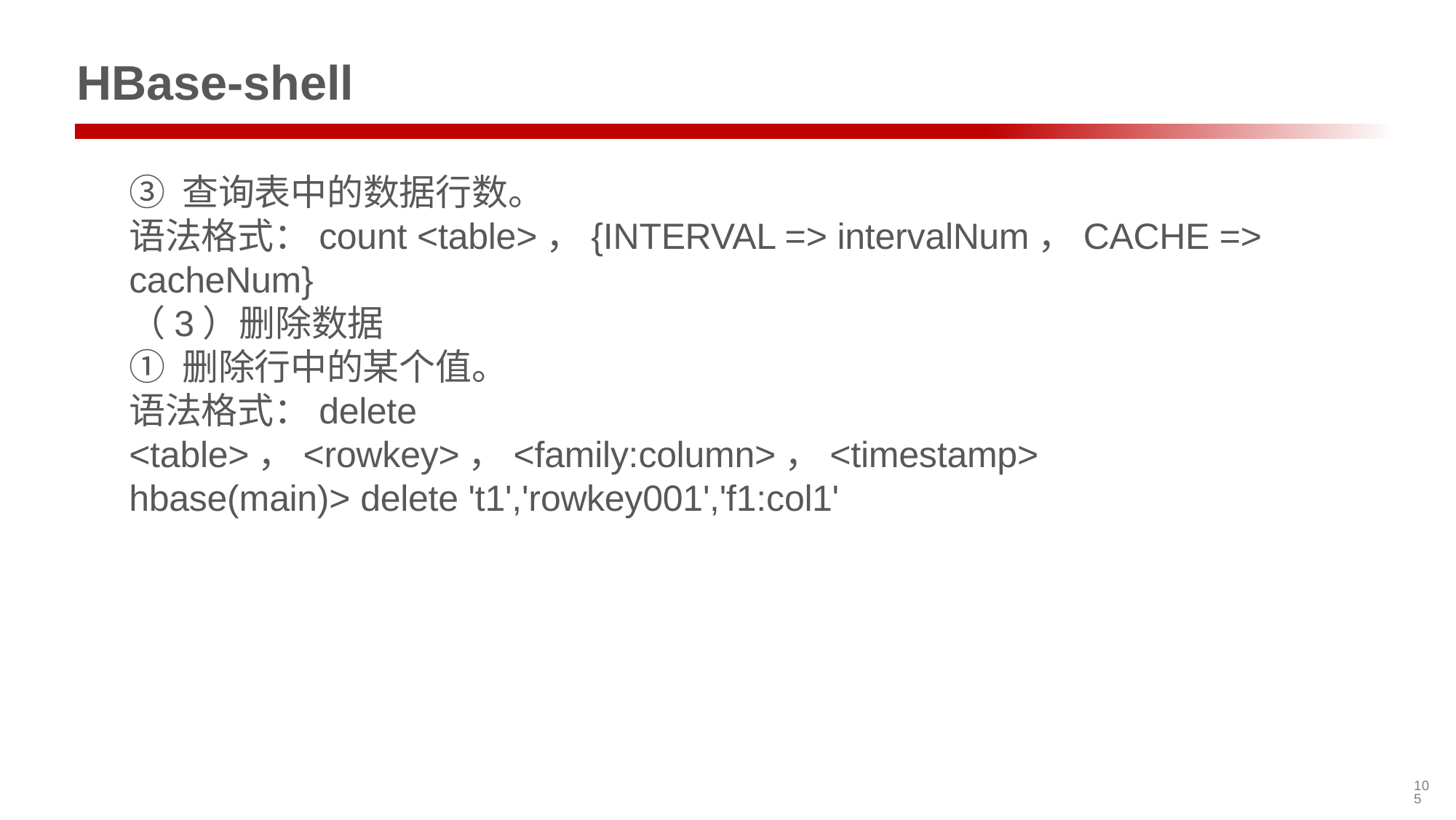

# HBase-shell

③ 查询表中的数据行数。
语法格式：count <table>，{INTERVAL => intervalNum，CACHE => cacheNum}
（3）删除数据
① 删除行中的某个值。
语法格式：delete <table>，<rowkey>，<family:column>，<timestamp>
hbase(main)> delete 't1','rowkey001','f1:col1'
105